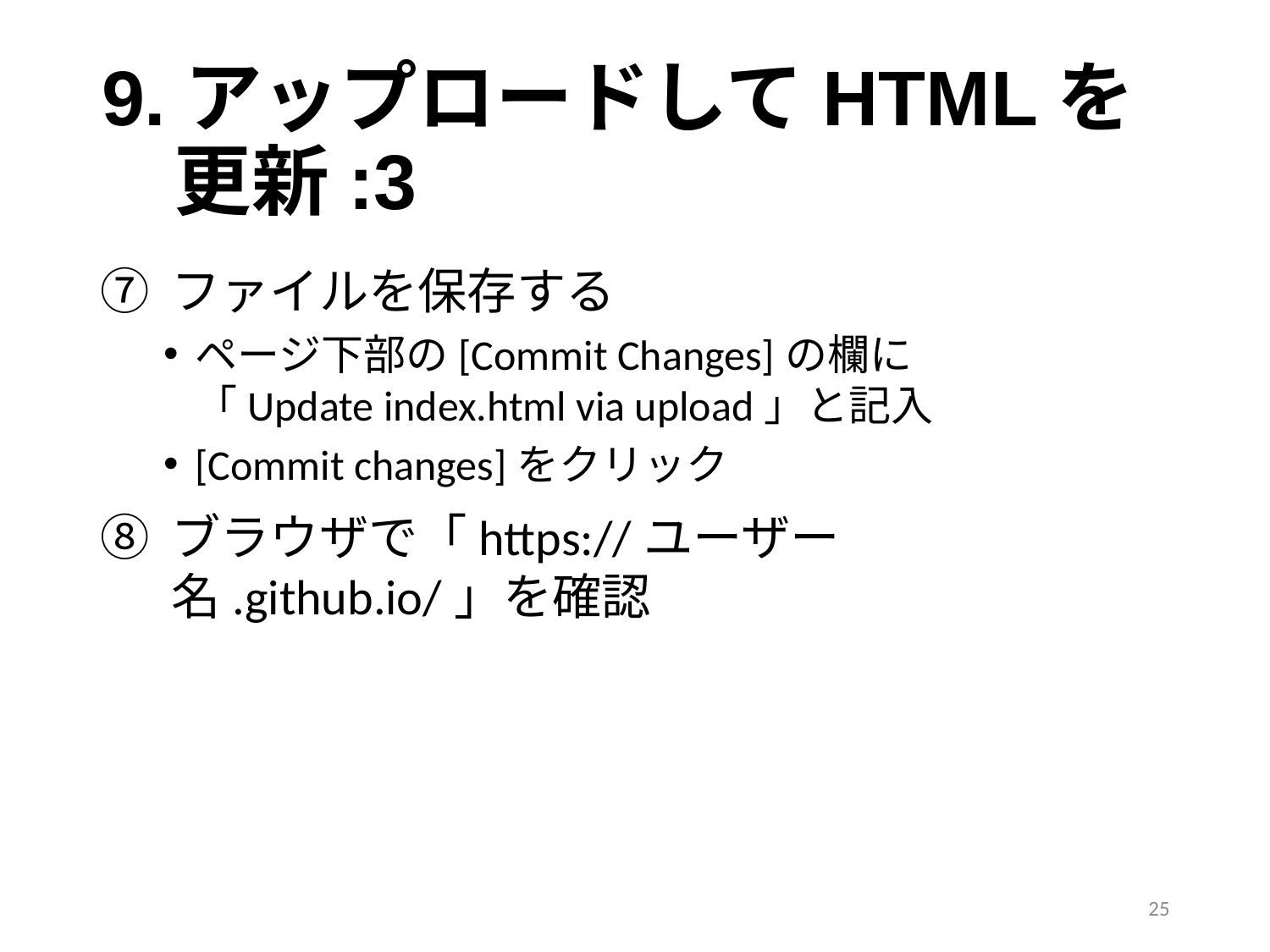

# 9.アップロードしてHTMLを更新:3
ファイルを保存する
ページ下部の[Commit Changes]の欄に
「Update index.html via upload」と記入
[Commit changes]をクリック
ブラウザで「https://ユーザー名.github.io/」を確認
25